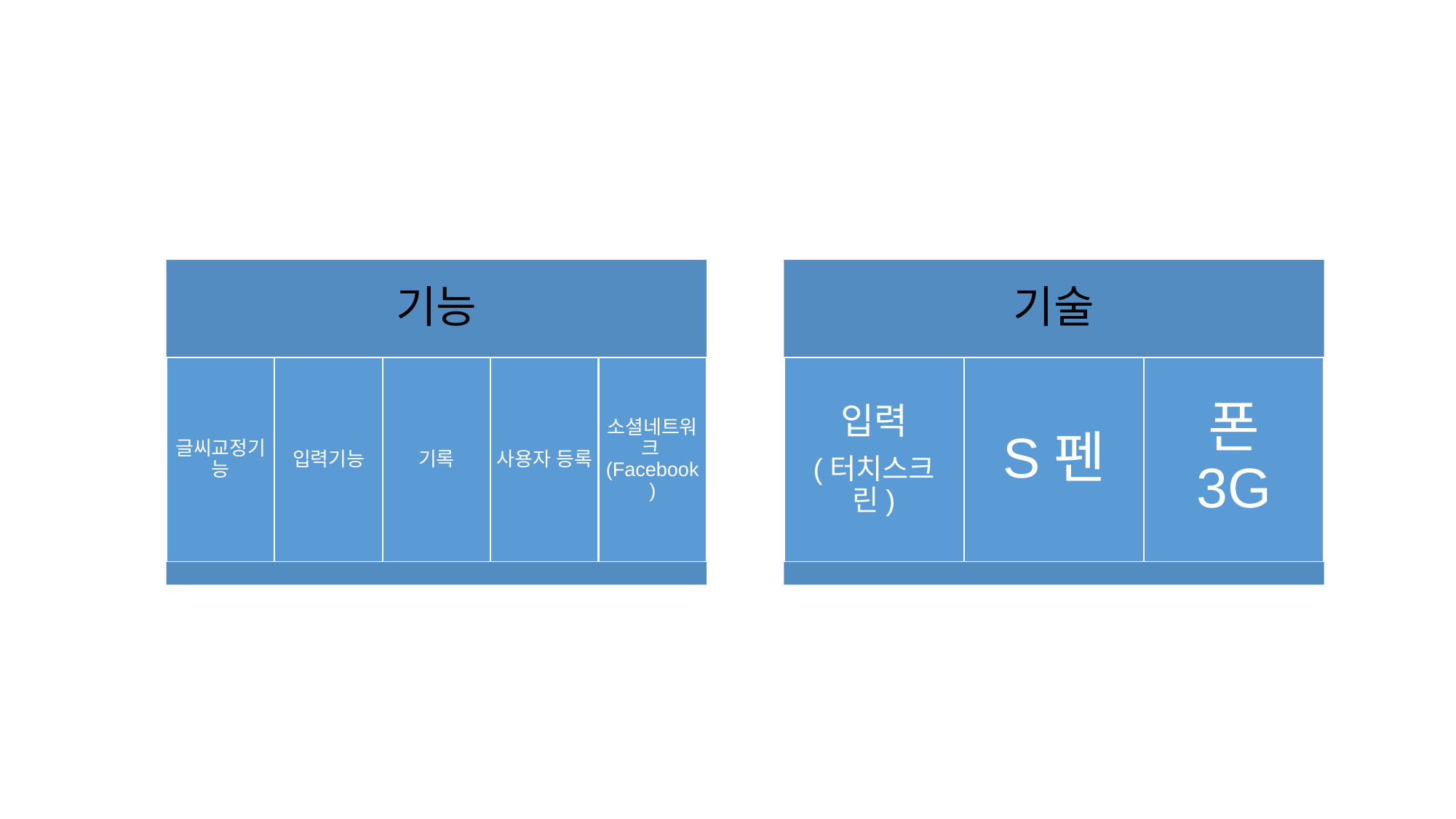

기술
입력
(터치스크린)
S펜
폰 3G
기능
글씨교정기능
입력기능
기록
사용자 등록
소셜네트워크(Facebook)